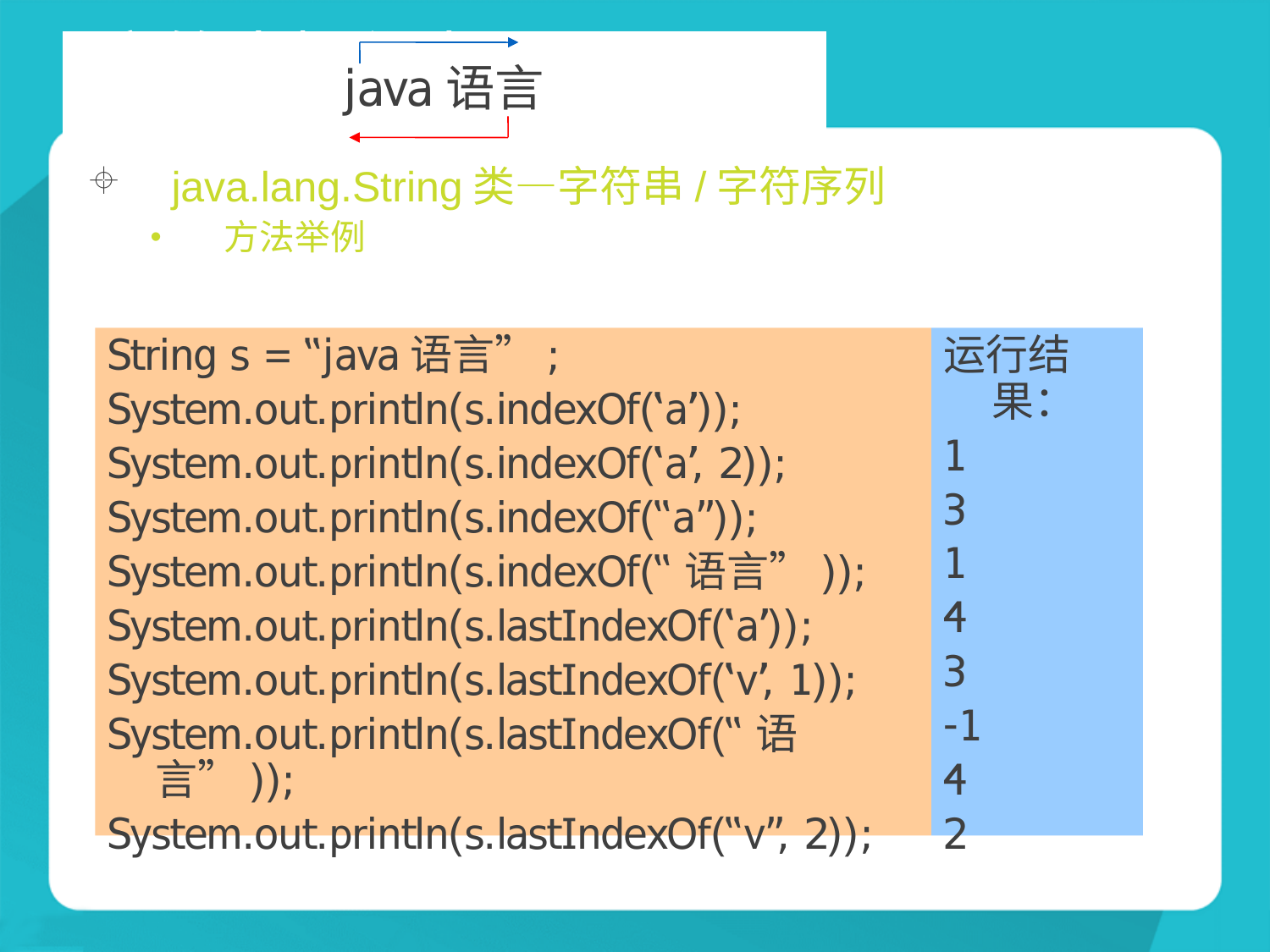

# 字符串操作类
java语言

java.lang.String类—字符串/字符序列
方法举例
String s = “java语言”;
System.out.println(s.indexOf(‘a’));
System.out.println(s.indexOf(‘a’, 2));
System.out.println(s.indexOf(“a”));
System.out.println(s.indexOf(“语言”));
System.out.println(s.lastIndexOf(‘a’));
System.out.println(s.lastIndexOf(‘v’, 1));
System.out.println(s.lastIndexOf(“语言”));
System.out.println(s.lastIndexOf(“v”, 2));
运行结果：
1
3
1
4
3
-1
4
2